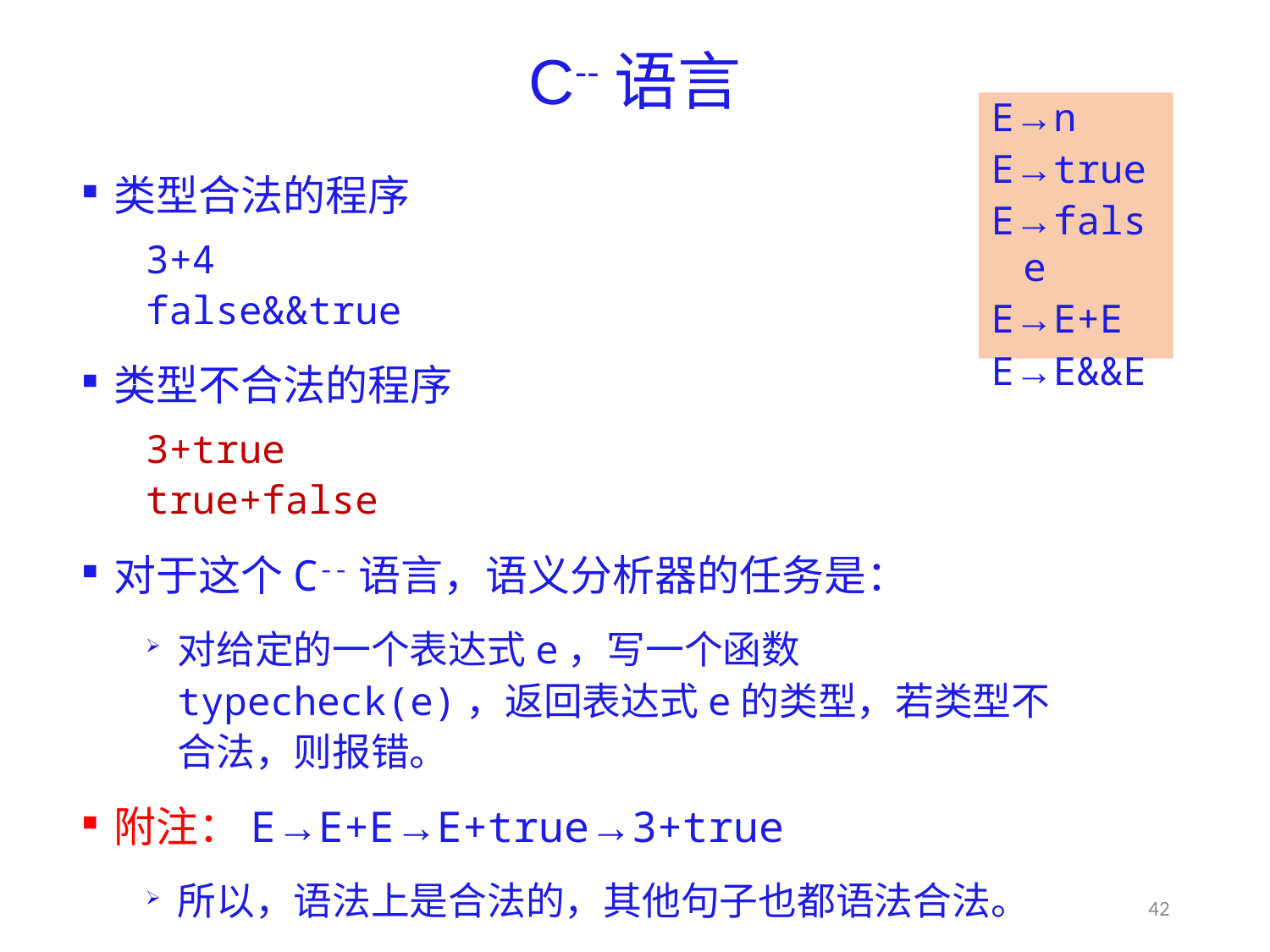

# C--语言
E→n
E→true
E→false
E→E+E
E→E&&E
类型合法的程序
3+4
false&&true
类型不合法的程序
3+true
true+false
对于这个C--语言，语义分析器的任务是：
对给定的一个表达式e，写一个函数typecheck(e)，返回表达式e的类型，若类型不合法，则报错。
附注：E→E+E→E+true→3+true
所以，语法上是合法的，其他句子也都语法合法。
42